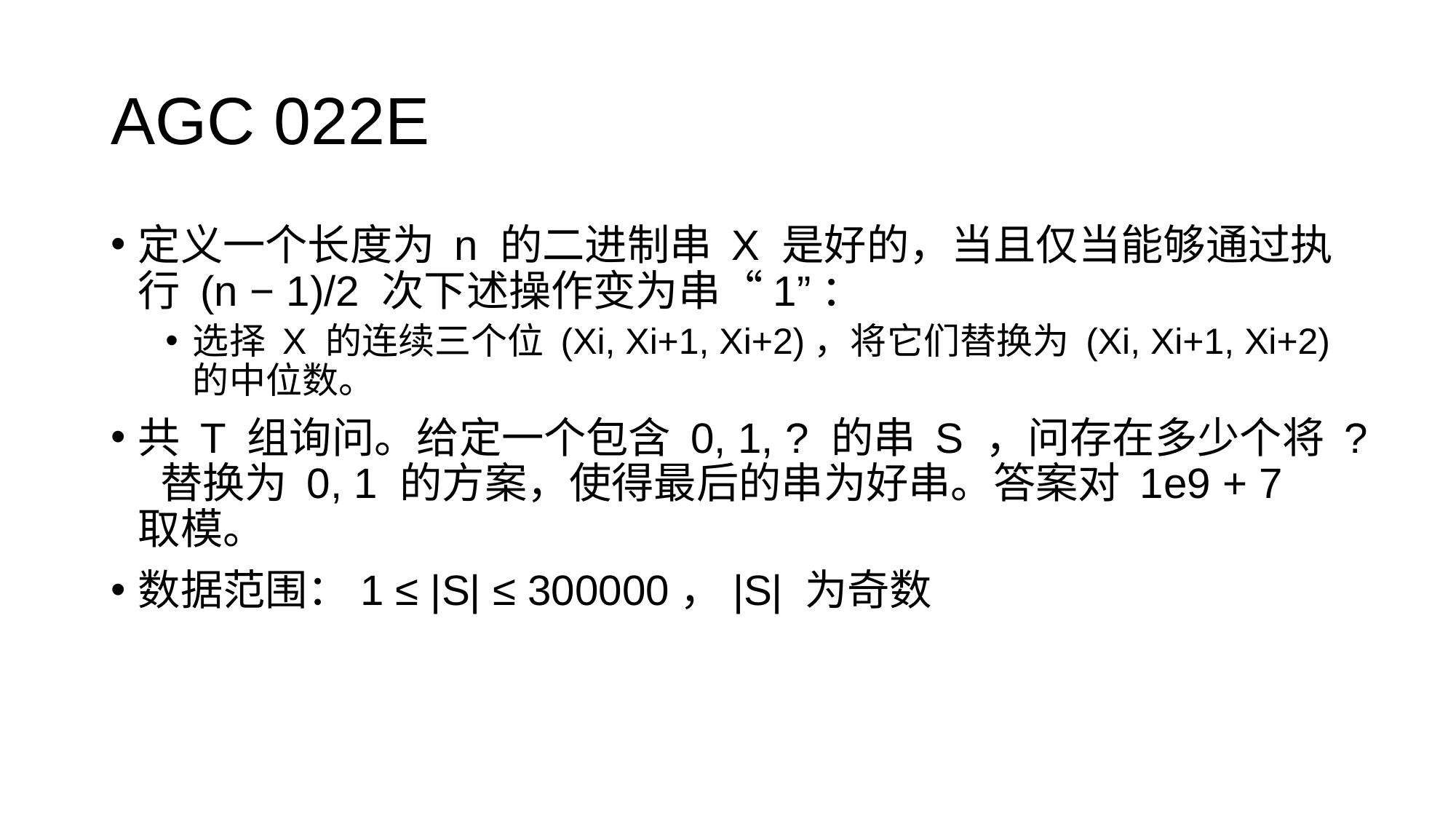

# AGC 022E
定义一个长度为 n 的二进制串 X 是好的，当且仅当能够通过执行 (n − 1)/2 次下述操作变为串“1”：
选择 X 的连续三个位 (Xi, Xi+1, Xi+2)，将它们替换为 (Xi, Xi+1, Xi+2) 的中位数。
共 T 组询问。给定一个包含 0, 1, ? 的串 S ，问存在多少个将 ? 替换为 0, 1 的方案，使得最后的串为好串。答案对 1e9 + 7 取模。
数据范围：1 ≤ |S| ≤ 300000，|S| 为奇数